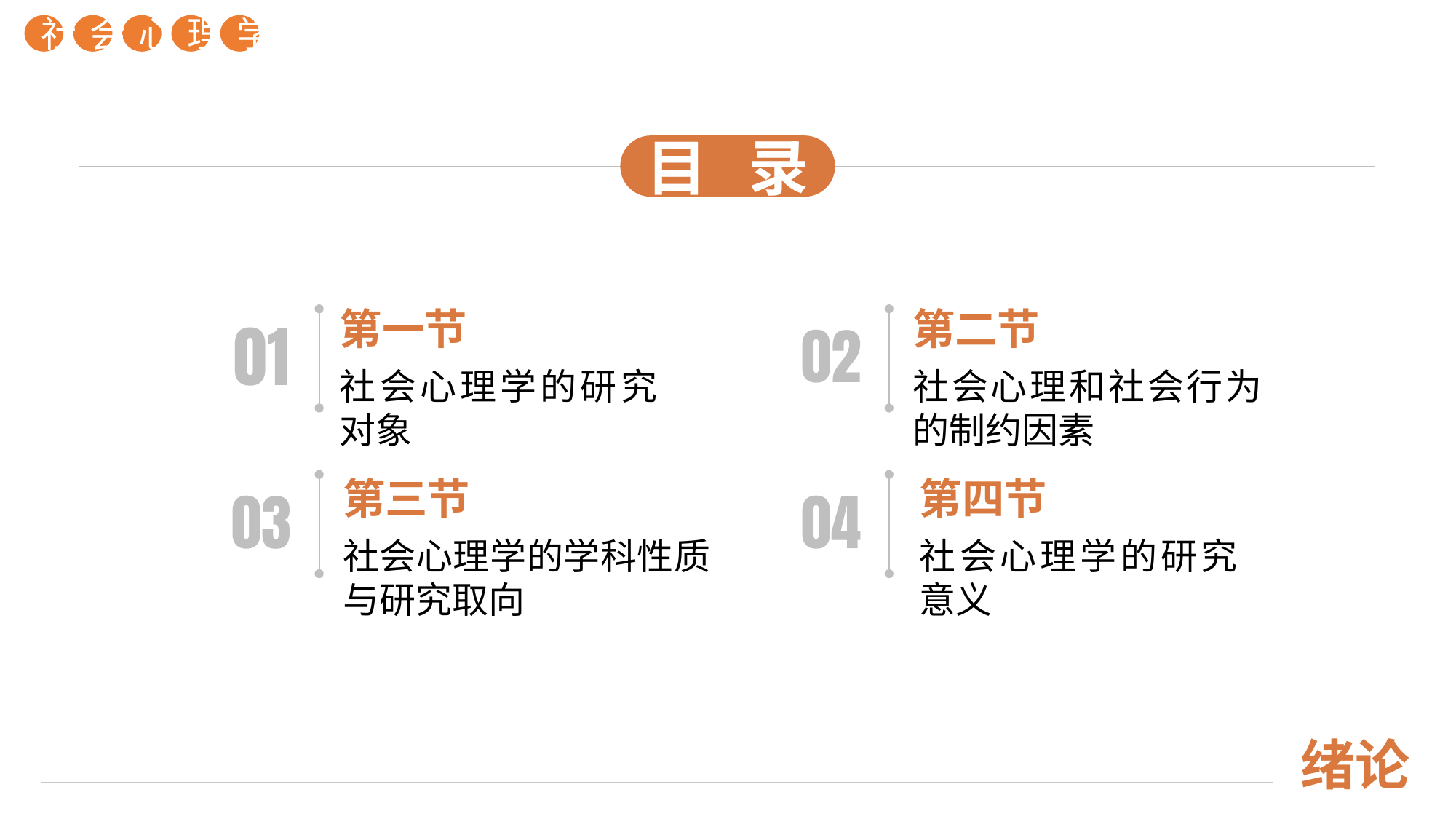

社
会
心
理
学
目   录
01
02
第一节
第二节
社会心理学的研究对象
社会心理和社会行为的制约因素
03
04
第四节
第三节
社会心理学的研究意义
社会心理学的学科性质与研究取向
绪论